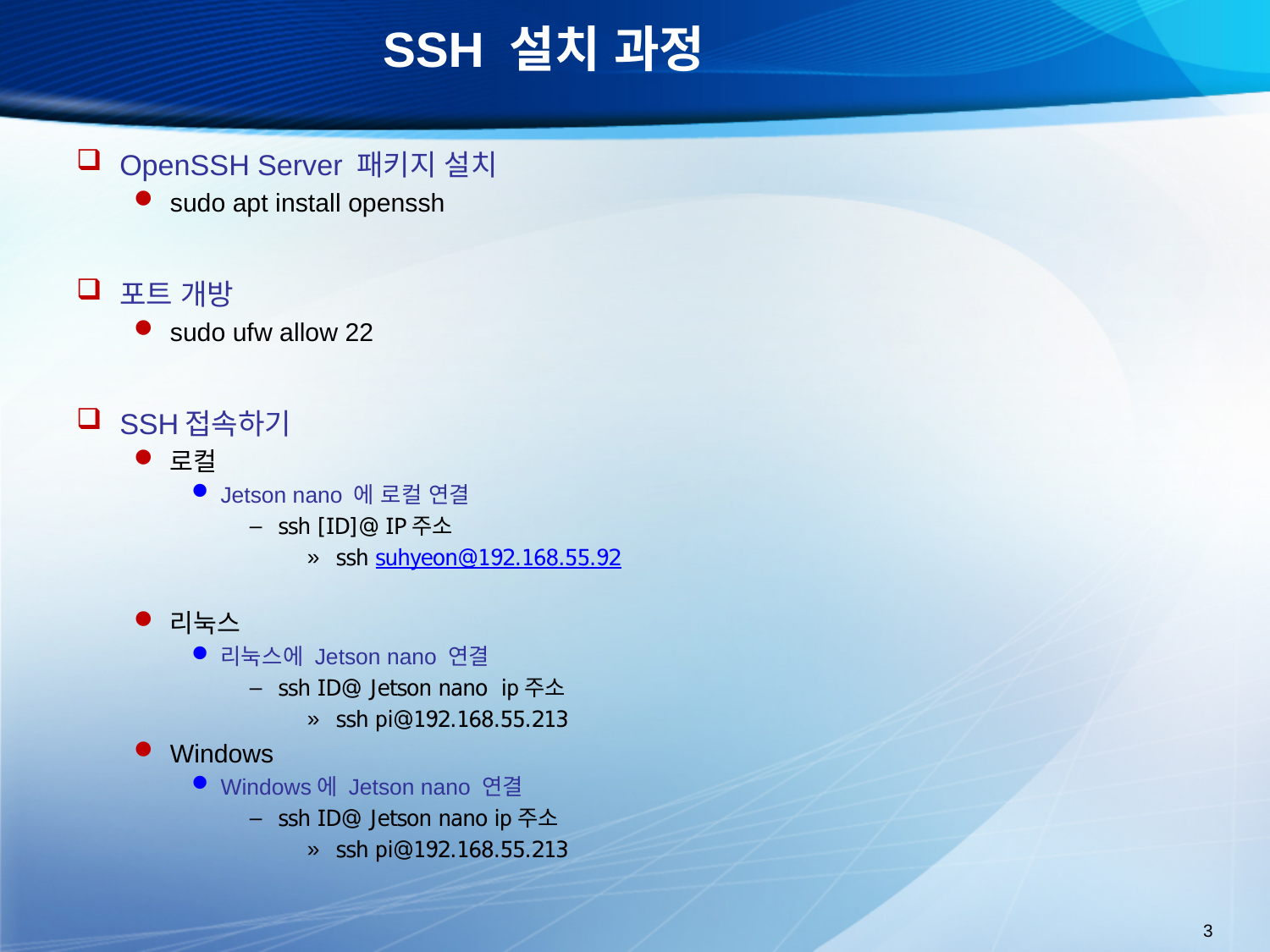

# SSH 설치 과정
OpenSSH Server 패키지 설치
sudo apt install openssh

포트 개방
sudo ufw allow 22

SSH접속하기
로컬
Jetson nano 에 로컬 연결
ssh [ID]@ IP주소
ssh suhyeon@192.168.55.92

리눅스
리눅스에 Jetson nano 연결
ssh ID@ Jetson nano  ip주소
ssh pi@192.168.55.213
Windows
Windows에 Jetson nano 연결
ssh ID@ Jetson nano ip주소
ssh pi@192.168.55.213